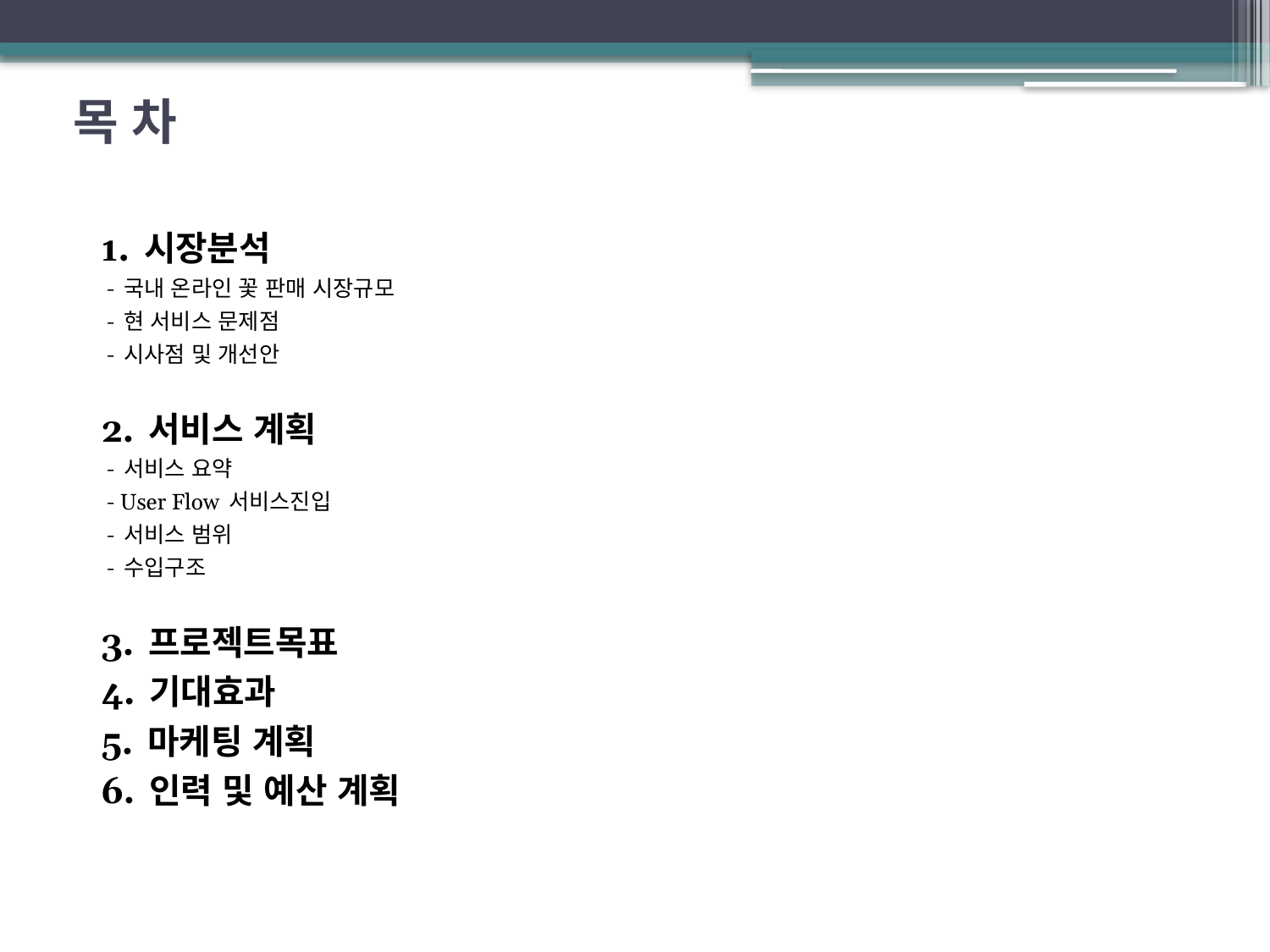

# 목 차
1. 시장분석
 - 국내 온라인 꽃 판매 시장규모
 - 현 서비스 문제점
 - 시사점 및 개선안

2. 서비스 계획
 - 서비스 요약
 - User Flow 서비스진입
 - 서비스 범위
 - 수입구조

3. 프로젝트목표
4. 기대효과
5. 마케팅 계획
6. 인력 및 예산 계획